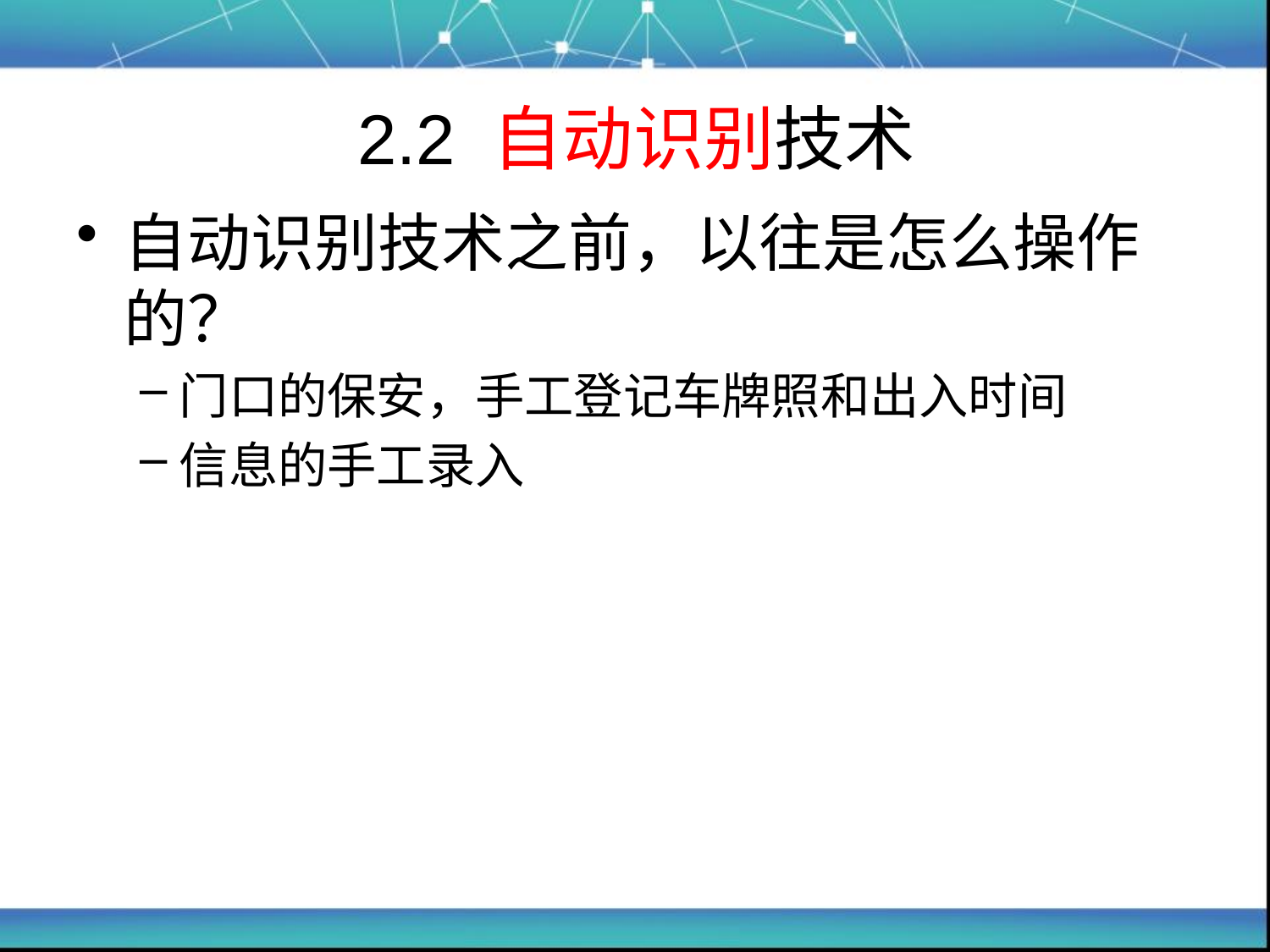

# 2.2 自动识别技术
自动识别技术之前，以往是怎么操作的？
门口的保安，手工登记车牌照和出入时间
信息的手工录入
33